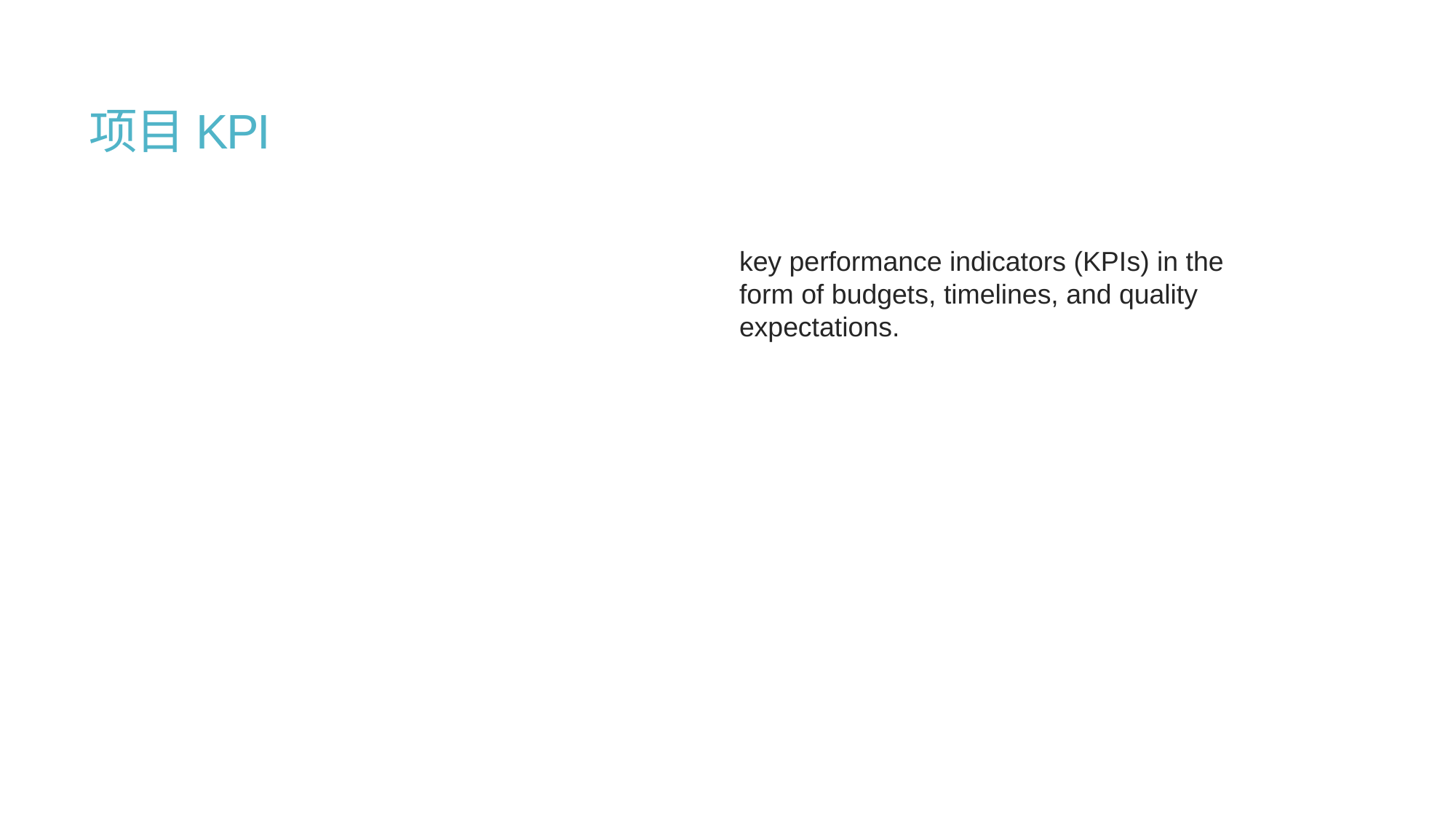

# 项目KPI

key performance indicators (KPIs) in the form of budgets, timelines, and quality expectations.